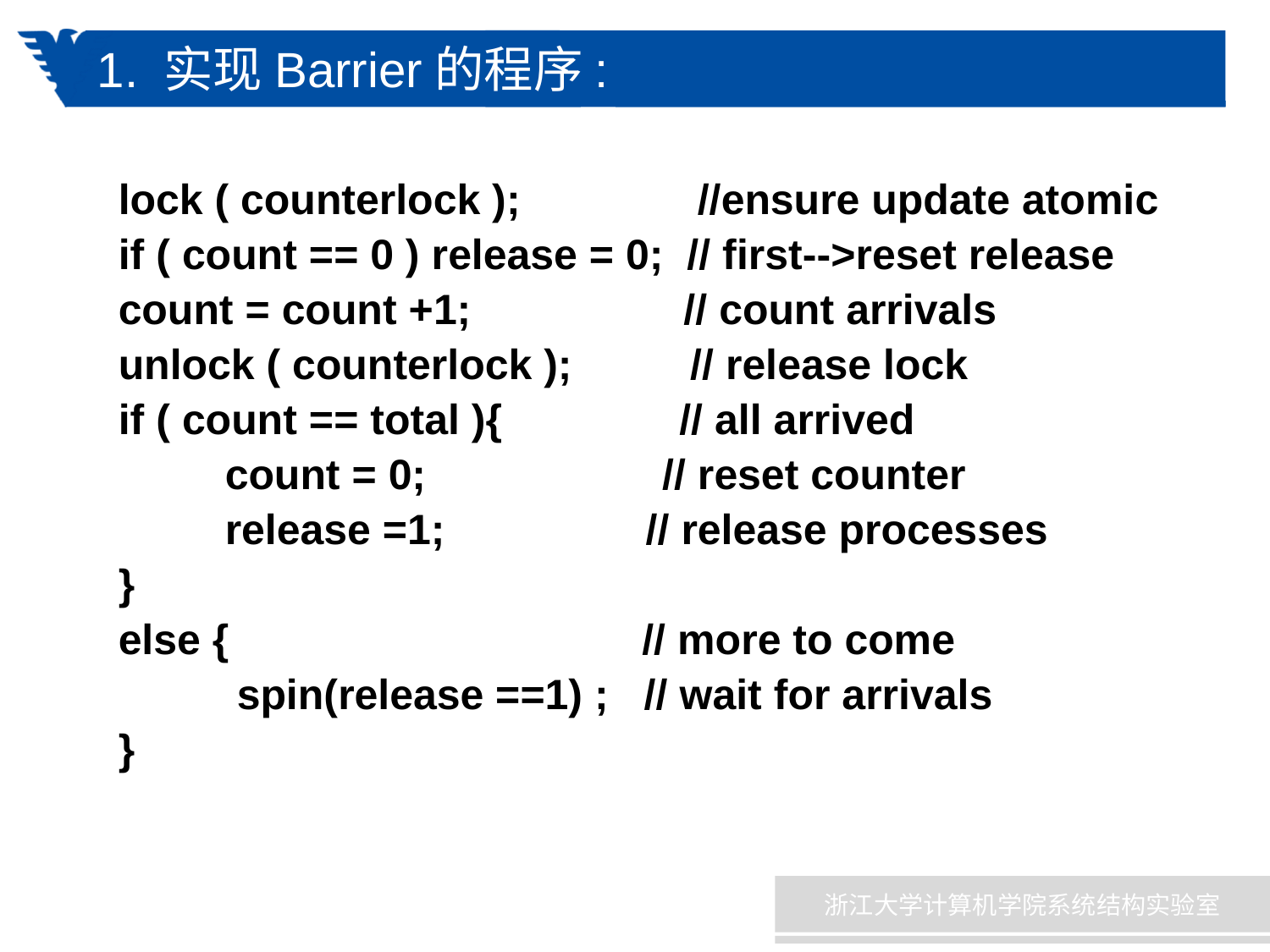

# 1. 实现Barrier的程序:
lock ( counterlock );               //ensure update atomic
if ( count == 0 ) release = 0;  // first-->reset release
count = count +1;                  // count arrivals
unlock ( counterlock );          // release lock
if ( count == total ){               // all arrived
         count = 0;                    // reset counter
         release =1;                 // release processes
}
else {                                   // more to come
          spin(release ==1) ;   // wait for arrivals
}